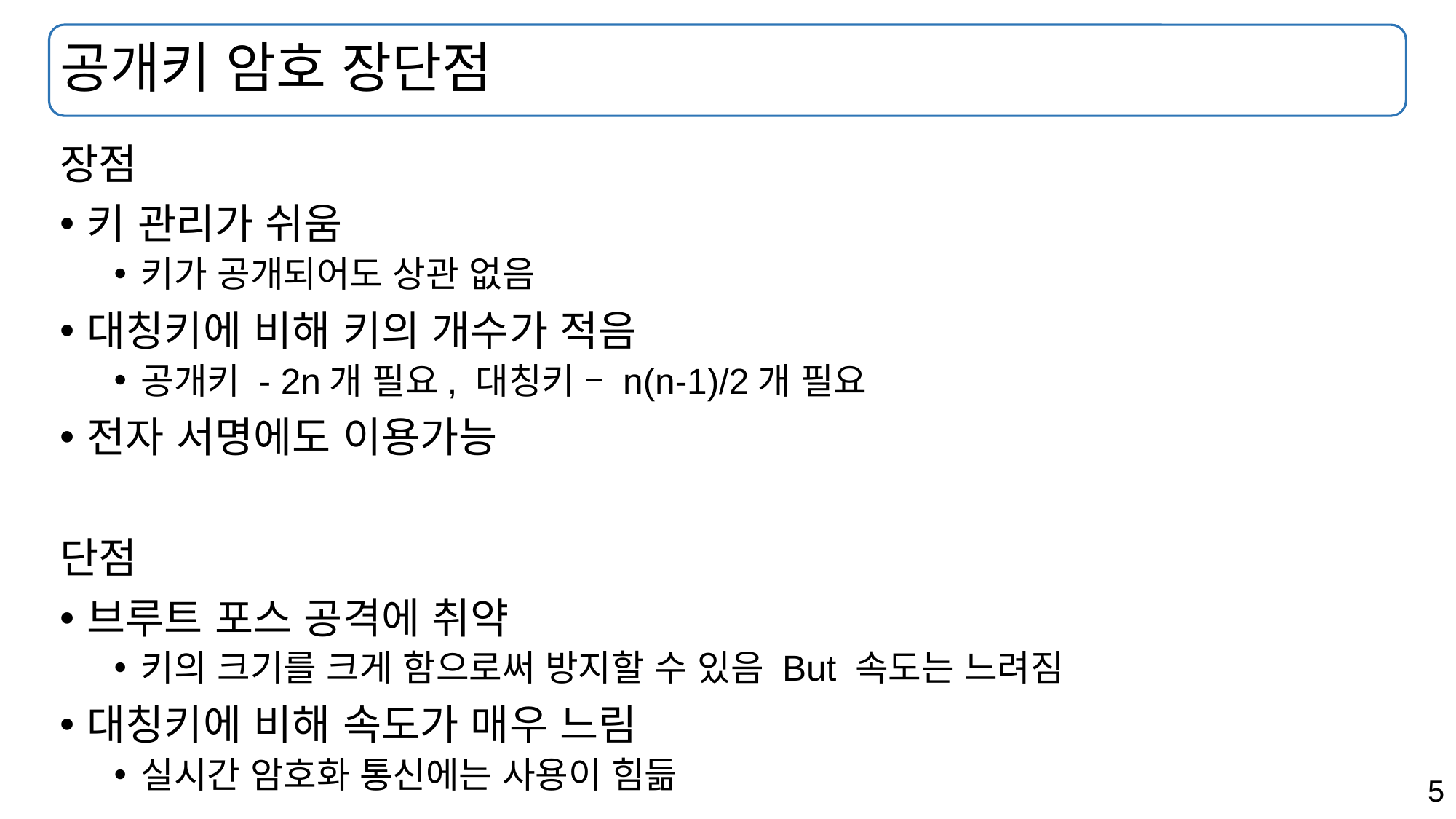

# 공개키 암호 장단점
장점
키 관리가 쉬움
키가 공개되어도 상관 없음
대칭키에 비해 키의 개수가 적음
공개키 - 2n개 필요, 대칭키 – n(n-1)/2개 필요
전자 서명에도 이용가능

단점
브루트 포스 공격에 취약
키의 크기를 크게 함으로써 방지할 수 있음 But 속도는 느려짐
대칭키에 비해 속도가 매우 느림
실시간 암호화 통신에는 사용이 힘듦